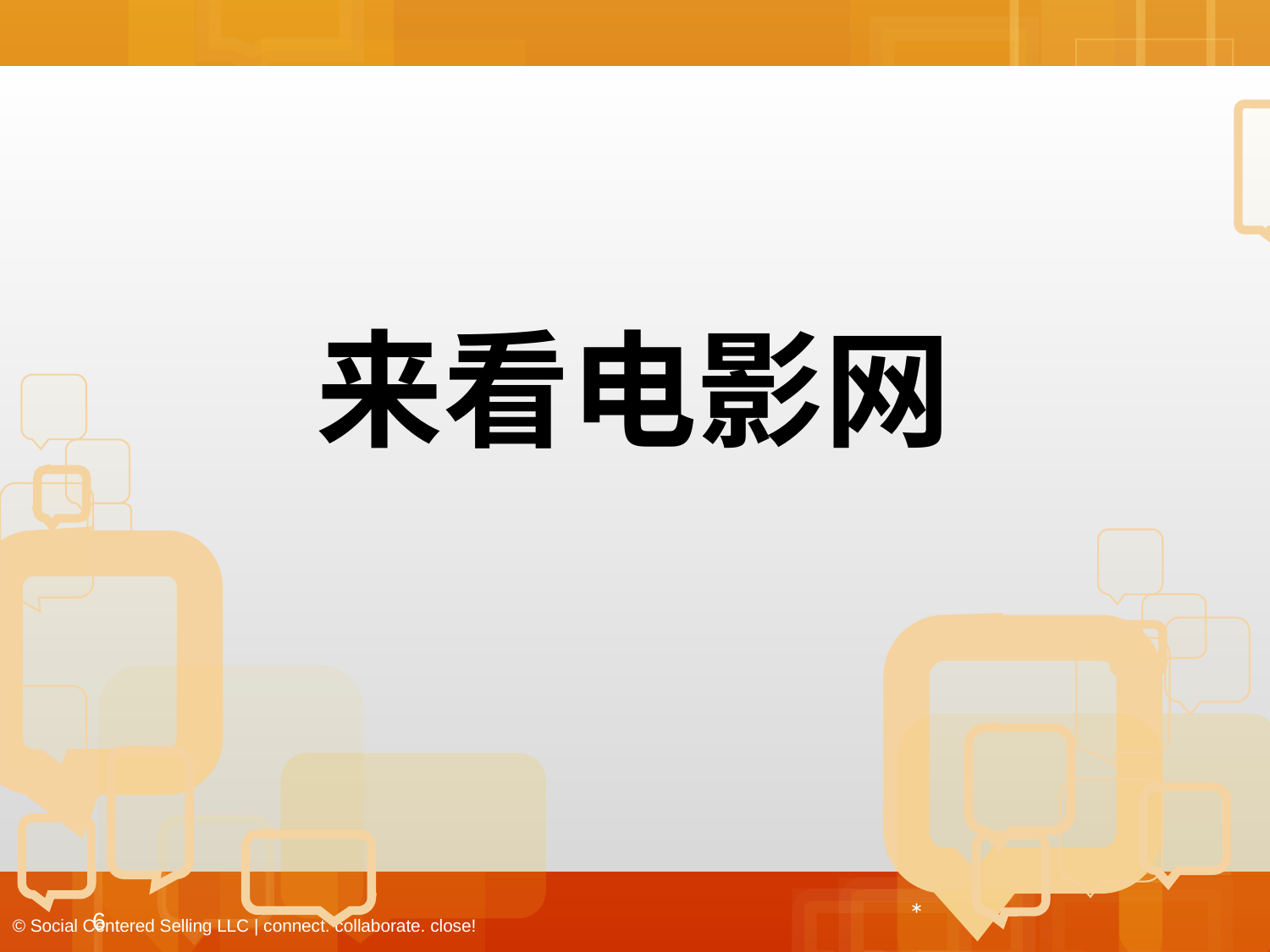

# 来看电影网

© Social Centered Selling LLC | connect. collaborate. close!
6
*